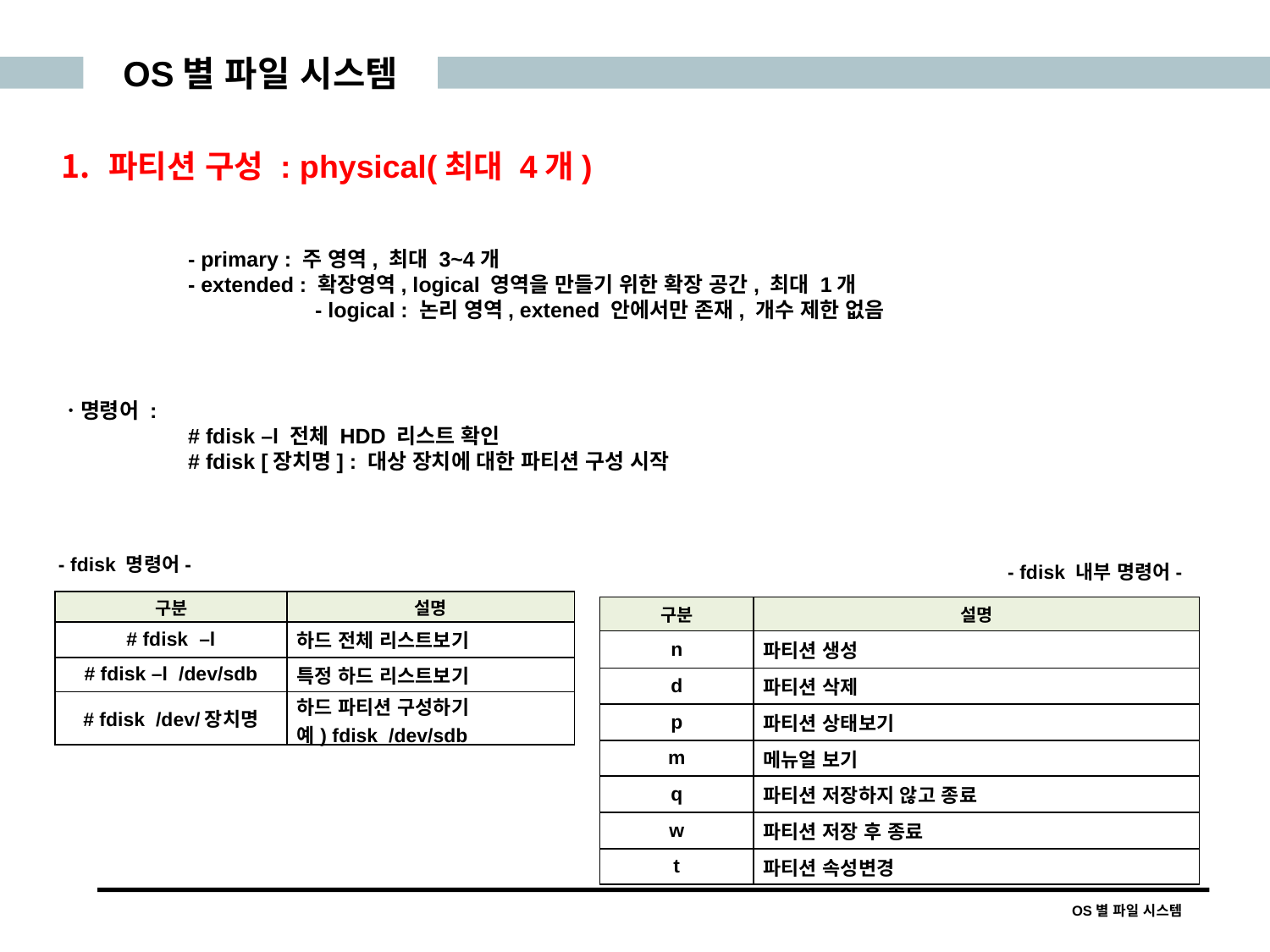

OS별 파일 시스템

파티션 구성 : physical(최대 4개)

	- primary : 주 영역, 최대 3~4개
	- extended : 확장영역, logical 영역을 만들기 위한 확장 공간, 최대 1개
		- logical : 논리 영역, extened 안에서만 존재, 개수 제한 없음

ㆍ명령어 :
	# fdisk –l 전체 HDD 리스트 확인
	# fdisk [장치명] : 대상 장치에 대한 파티션 구성 시작
- fdisk 명령어-
- fdisk 내부 명령어-
| 구분 | 설명 |
| --- | --- |
| # fdisk –l | 하드 전체 리스트보기 |
| # fdisk –l /dev/sdb | 특정 하드 리스트보기 |
| # fdisk /dev/장치명 | 하드 파티션 구성하기 예) fdisk /dev/sdb |
| 구분 | 설명 |
| --- | --- |
| n | 파티션 생성 |
| d | 파티션 삭제 |
| p | 파티션 상태보기 |
| m | 메뉴얼 보기 |
| q | 파티션 저장하지 않고 종료 |
| w | 파티션 저장 후 종료 |
| t | 파티션 속성변경 |

OS별 파일 시스템